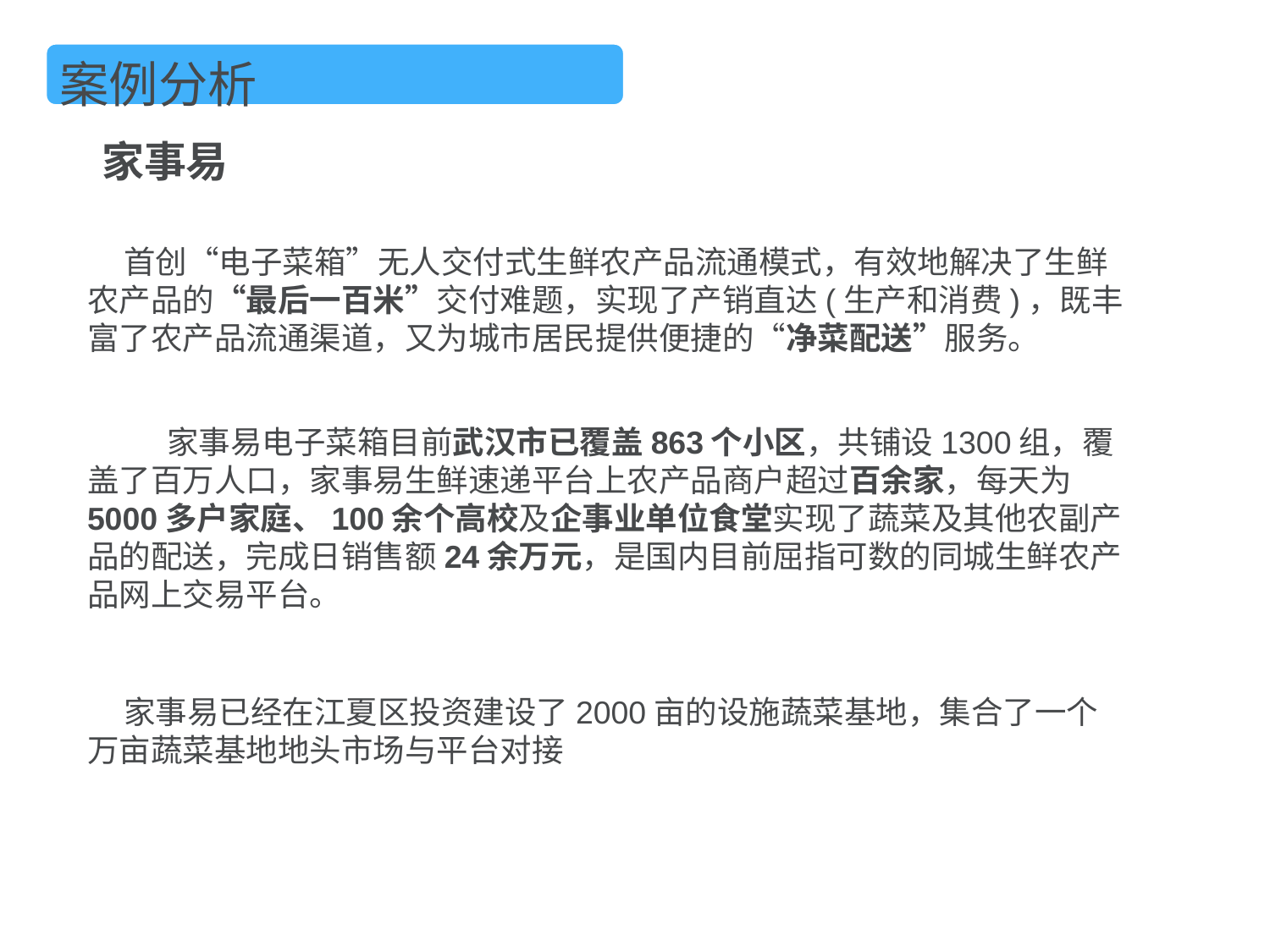

案例分析

家事易
    首创“电子菜箱”无人交付式生鲜农产品流通模式，有效地解决了生鲜农产品的“最后一百米”交付难题，实现了产销直达(生产和消费)，既丰富了农产品流通渠道，又为城市居民提供便捷的“净菜配送”服务。
          家事易电子菜箱目前武汉市已覆盖863个小区，共铺设1300组，覆盖了百万人口，家事易生鲜速递平台上农产品商户超过百余家，每天为5000多户家庭、100余个高校及企事业单位食堂实现了蔬菜及其他农副产品的配送，完成日销售额24余万元，是国内目前屈指可数的同城生鲜农产品网上交易平台。
    家事易已经在江夏区投资建设了2000亩的设施蔬菜基地，集合了一个万亩蔬菜基地地头市场与平台对接